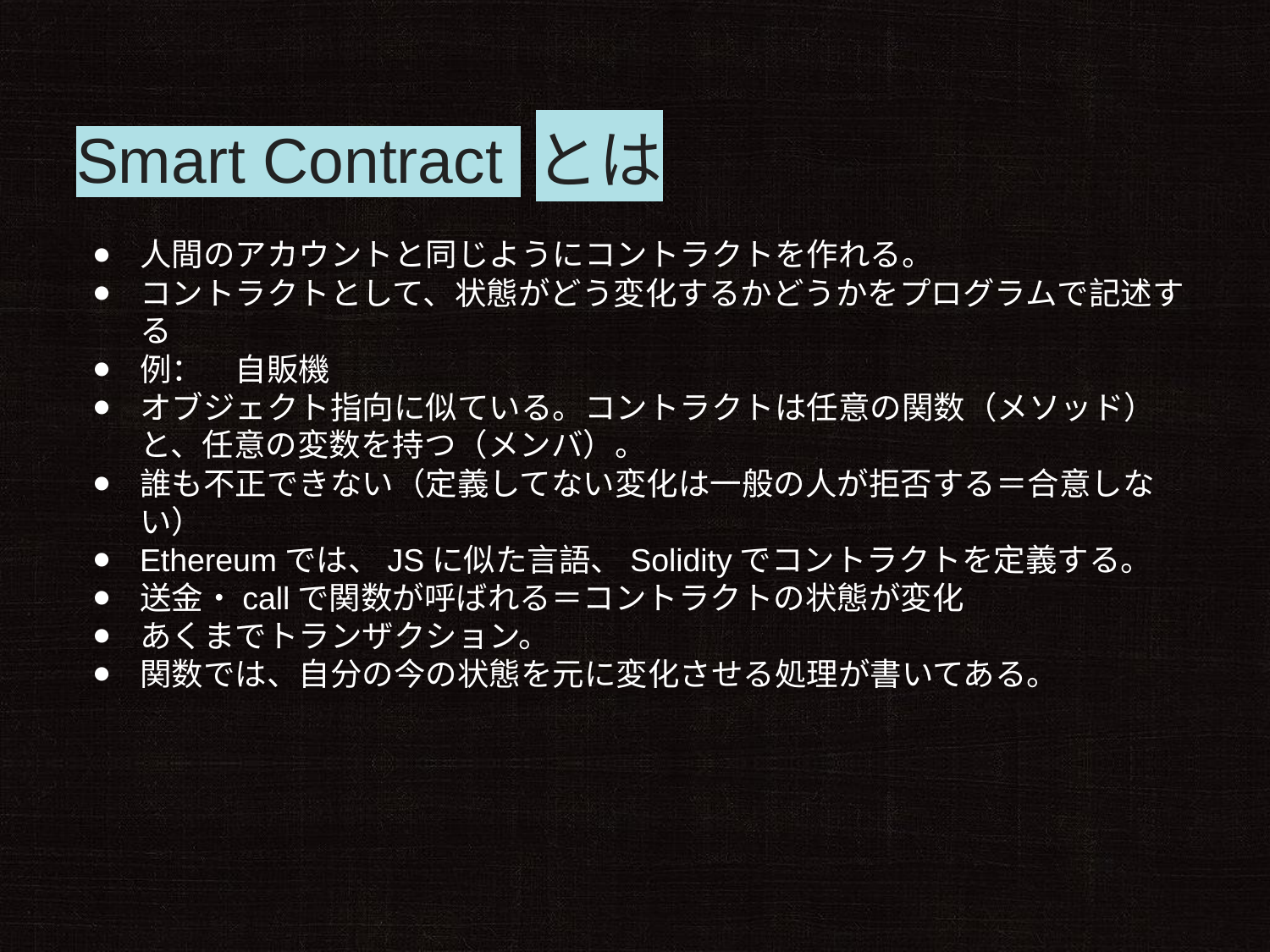

# Smart Contract とは
人間のアカウントと同じようにコントラクトを作れる。
コントラクトとして、状態がどう変化するかどうかをプログラムで記述する
例：　自販機
オブジェクト指向に似ている。コントラクトは任意の関数（メソッド）と、任意の変数を持つ（メンバ）。
誰も不正できない（定義してない変化は一般の人が拒否する＝合意しない）
Ethereumでは、JSに似た言語、Solidityでコントラクトを定義する。
送金・callで関数が呼ばれる＝コントラクトの状態が変化
あくまでトランザクション。
関数では、自分の今の状態を元に変化させる処理が書いてある。